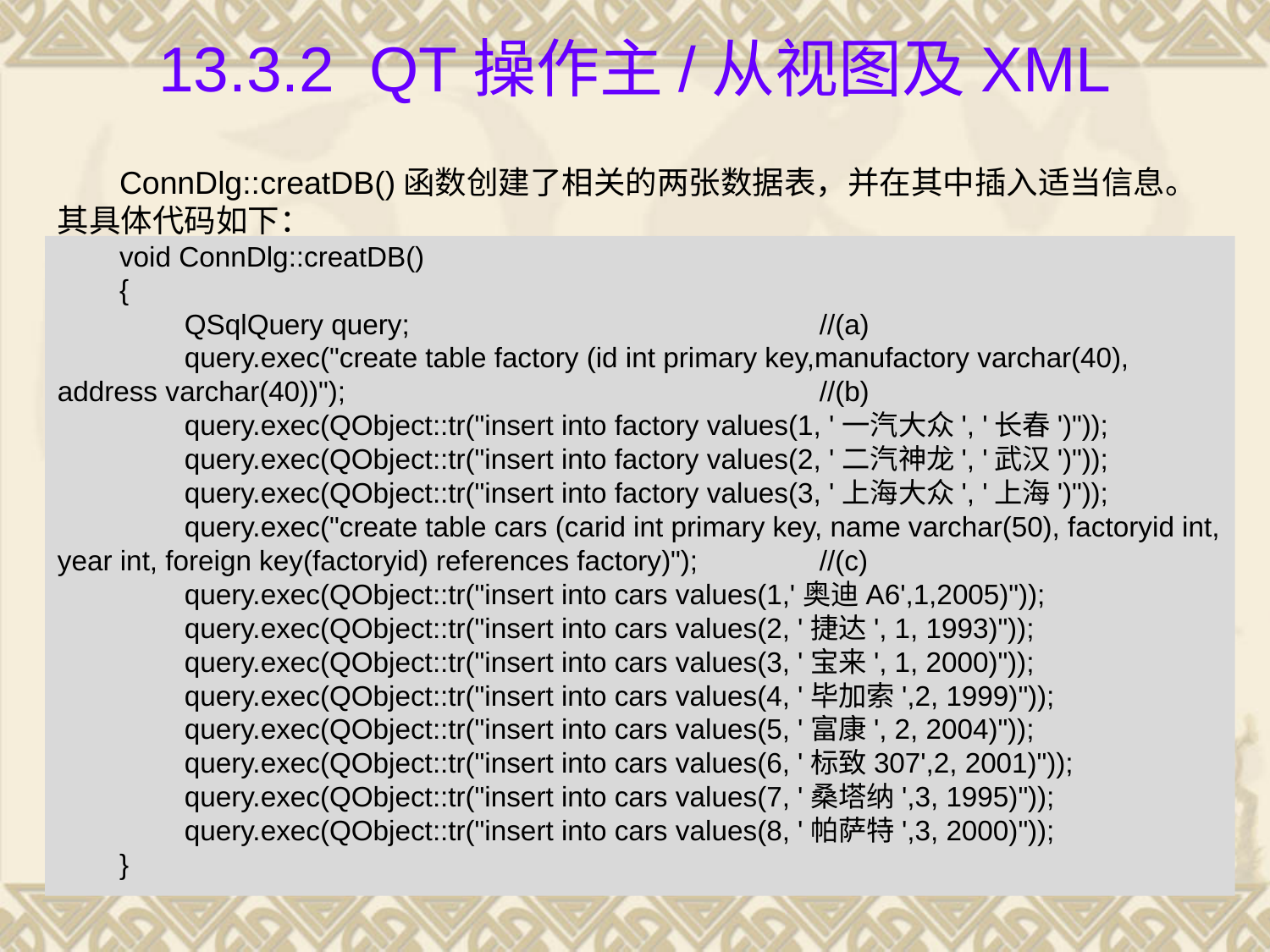

# 13.3.2  Qt操作主/从视图及XML
ConnDlg::creatDB()函数创建了相关的两张数据表，并在其中插入适当信息。其具体代码如下：
void ConnDlg::creatDB()
{
   	QSqlQuery query;				//(a)
   	query.exec("create table factory (id int primary key,manufactory varchar(40), address varchar(40))");				//(b)
    	query.exec(QObject::tr("insert into factory values(1, '一汽大众', '长春')"));
    	query.exec(QObject::tr("insert into factory values(2, '二汽神龙', '武汉')"));
    	query.exec(QObject::tr("insert into factory values(3, '上海大众', '上海')"));
    	query.exec("create table cars (carid int primary key, name varchar(50), factoryid int, year int, foreign key(factoryid) references factory)");	//(c)
    	query.exec(QObject::tr("insert into cars values(1,'奥迪A6',1,2005)"));
    	query.exec(QObject::tr("insert into cars values(2, '捷达', 1, 1993)"));
    	query.exec(QObject::tr("insert into cars values(3, '宝来', 1, 2000)"));
    	query.exec(QObject::tr("insert into cars values(4, '毕加索',2, 1999)"));
    	query.exec(QObject::tr("insert into cars values(5, '富康', 2, 2004)"));
    	query.exec(QObject::tr("insert into cars values(6, '标致307',2, 2001)"));
    	query.exec(QObject::tr("insert into cars values(7, '桑塔纳',3, 1995)"));
    	query.exec(QObject::tr("insert into cars values(8, '帕萨特',3, 2000)"));
}